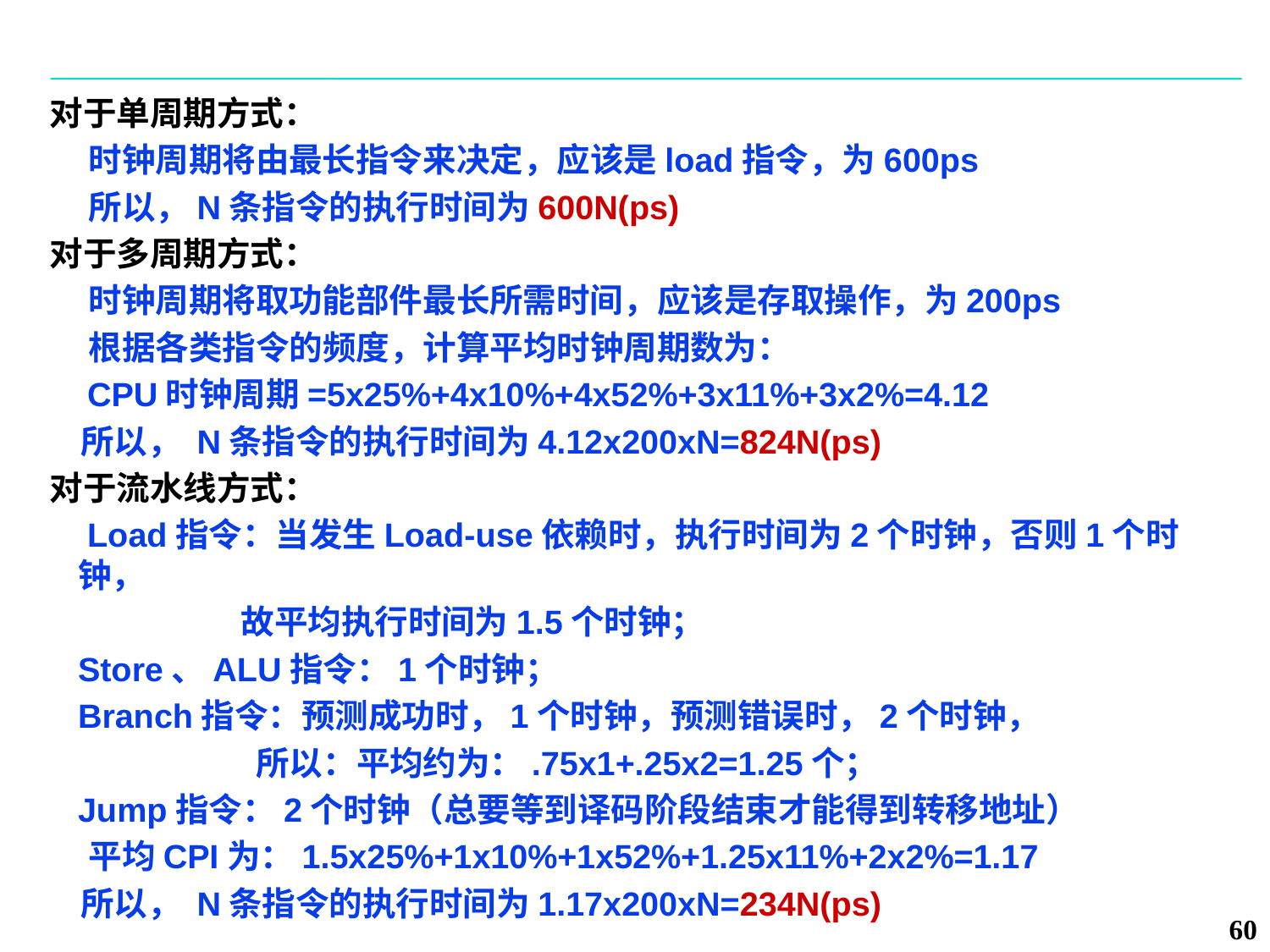

对于单周期方式：
    时钟周期将由最长指令来决定，应该是load指令，为600ps
    所以，N条指令的执行时间为600N(ps)
对于多周期方式：
    时钟周期将取功能部件最长所需时间，应该是存取操作，为200ps
    根据各类指令的频度，计算平均时钟周期数为：
    CPU时钟周期=5x25%+4x10%+4x52%+3x11%+3x2%=4.12
   所以， N条指令的执行时间为4.12x200xN=824N(ps)
对于流水线方式：
    Load指令：当发生Load-use依赖时，执行时间为2个时钟，否则1个时钟，
                        故平均执行时间为1.5个时钟；
   Store、ALU指令：1个时钟；
   Branch指令：预测成功时，1个时钟，预测错误时，2个时钟，
                          所以：平均约为：.75x1+.25x2=1.25个；
   Jump指令：2个时钟（总要等到译码阶段结束才能得到转移地址）
    平均CPI为：1.5x25%+1x10%+1x52%+1.25x11%+2x2%=1.17
   所以， N条指令的执行时间为1.17x200xN=234N(ps)